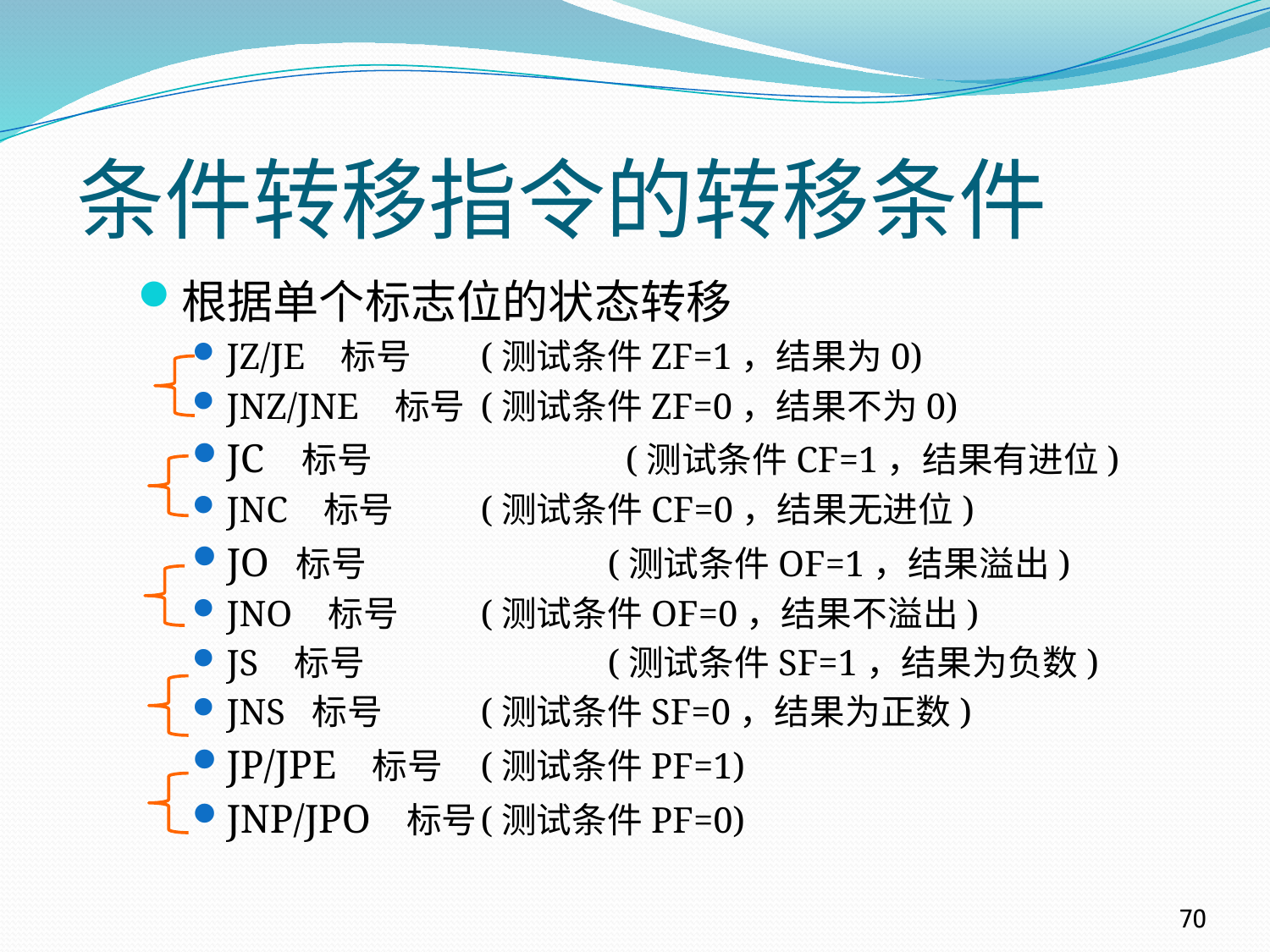

# 条件转移指令的转移条件
根据单个标志位的状态转移
JZ/JE   标号	(测试条件ZF=1，结果为0)
JNZ/JNE   标号	(测试条件ZF=0，结果不为0)
JC   标号		 (测试条件CF=1，结果有进位)
JNC   标号	(测试条件CF=0，结果无进位)
JO  标号		(测试条件OF=1，结果溢出)
JNO   标号	(测试条件OF=0，结果不溢出)
JS   标号		(测试条件SF=1，结果为负数)
JNS  标号	(测试条件SF=0，结果为正数)
JP/JPE   标号	(测试条件PF=1)
JNP/JPO   标号	(测试条件PF=0)

70